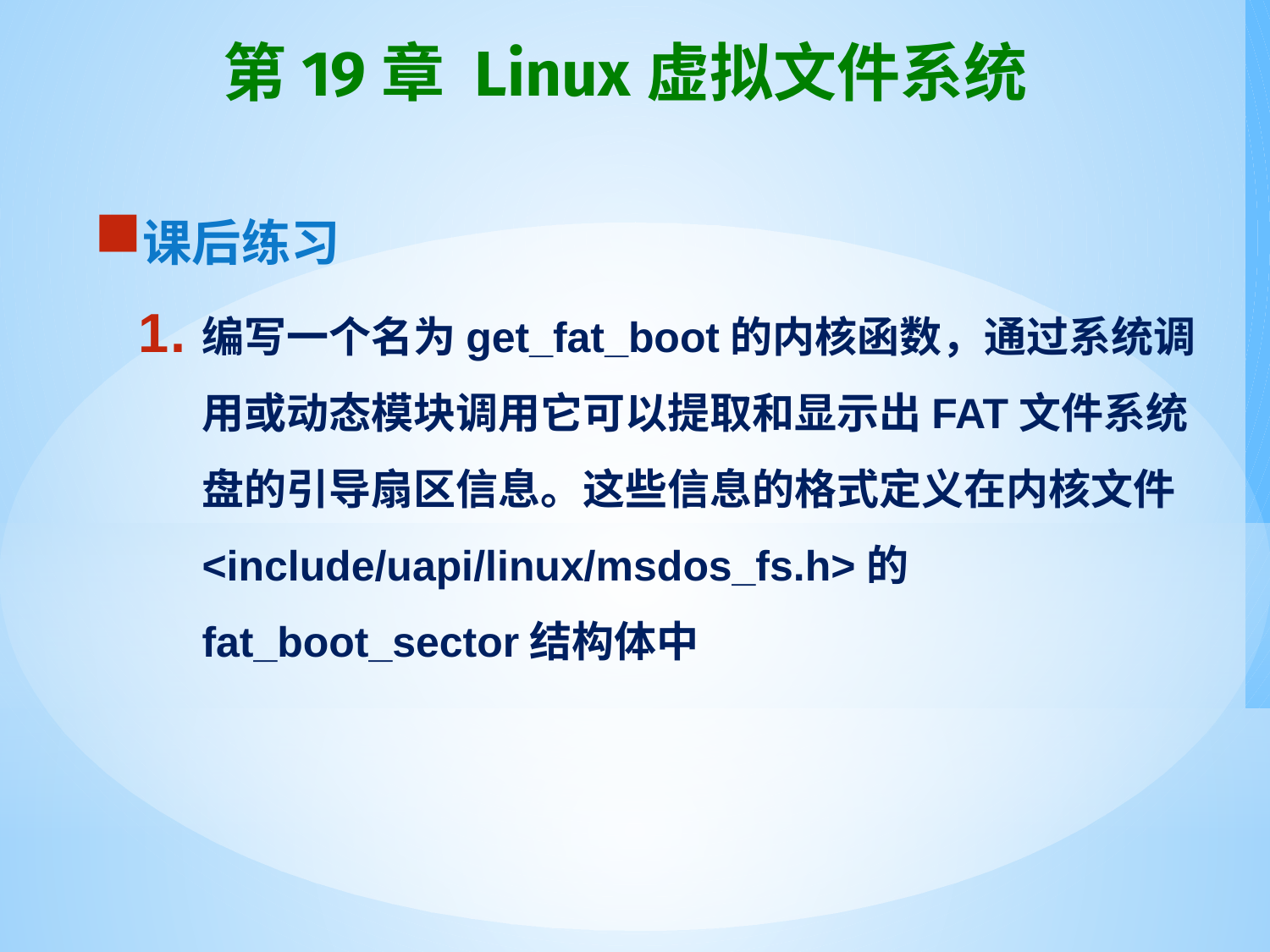

# 第19章 Linux虚拟文件系统
课后练习
编写一个名为get_fat_boot的内核函数，通过系统调用或动态模块调用它可以提取和显示出FAT文件系统盘的引导扇区信息。这些信息的格式定义在内核文件<include/uapi/linux/msdos_fs.h>的fat_boot_sector结构体中